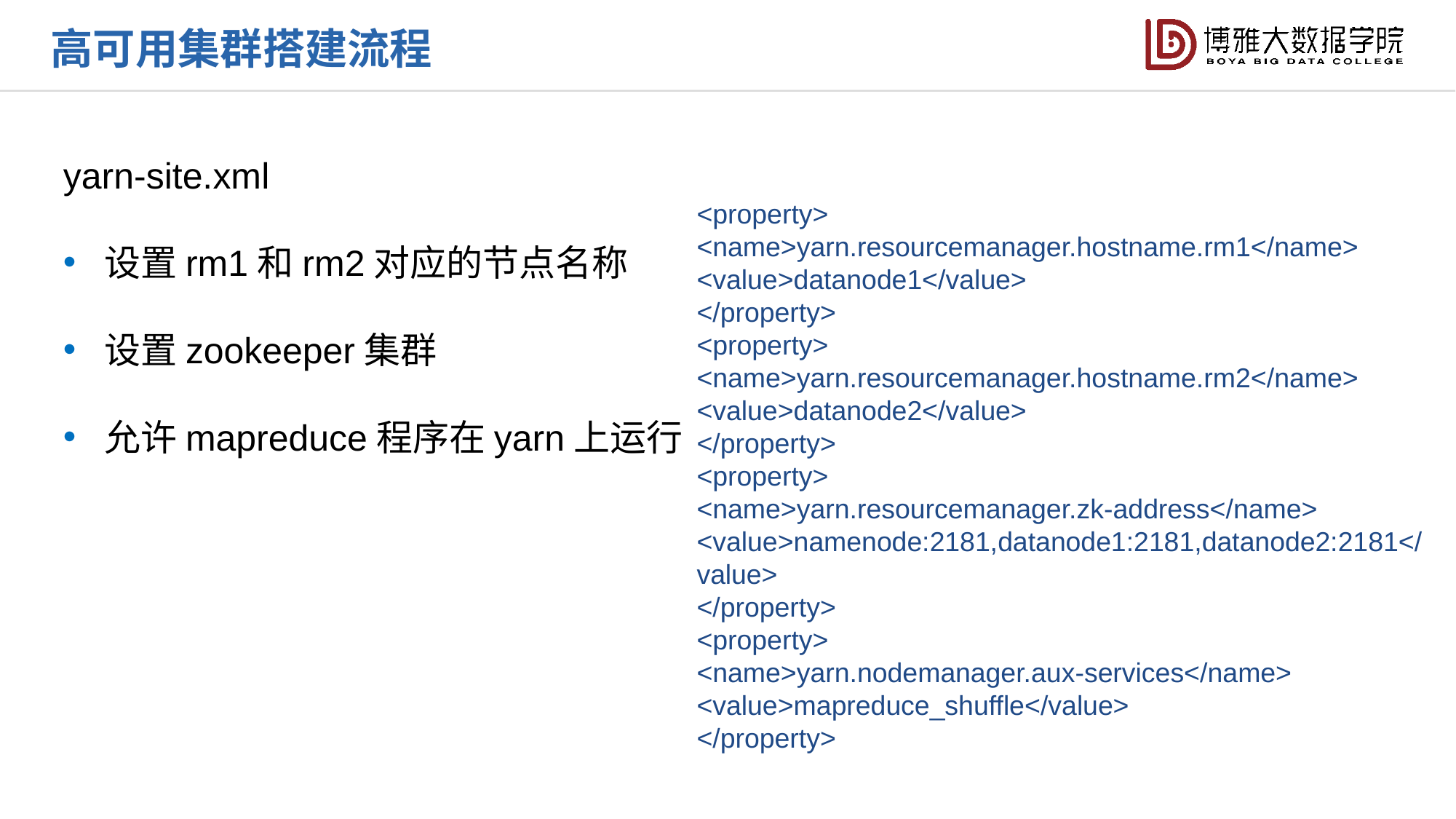

高可用集群搭建流程
yarn-site.xml

设置rm1和rm2对应的节点名称

设置zookeeper集群

允许mapreduce程序在yarn上运行

<property>
<name>yarn.resourcemanager.hostname.rm1</name>
<value>datanode1</value>
</property>
<property>
<name>yarn.resourcemanager.hostname.rm2</name>
<value>datanode2</value>
</property>
<property>
<name>yarn.resourcemanager.zk-address</name>
<value>namenode:2181,datanode1:2181,datanode2:2181</value>
</property>
<property>
<name>yarn.nodemanager.aux-services</name>
<value>mapreduce_shuffle</value>
</property>